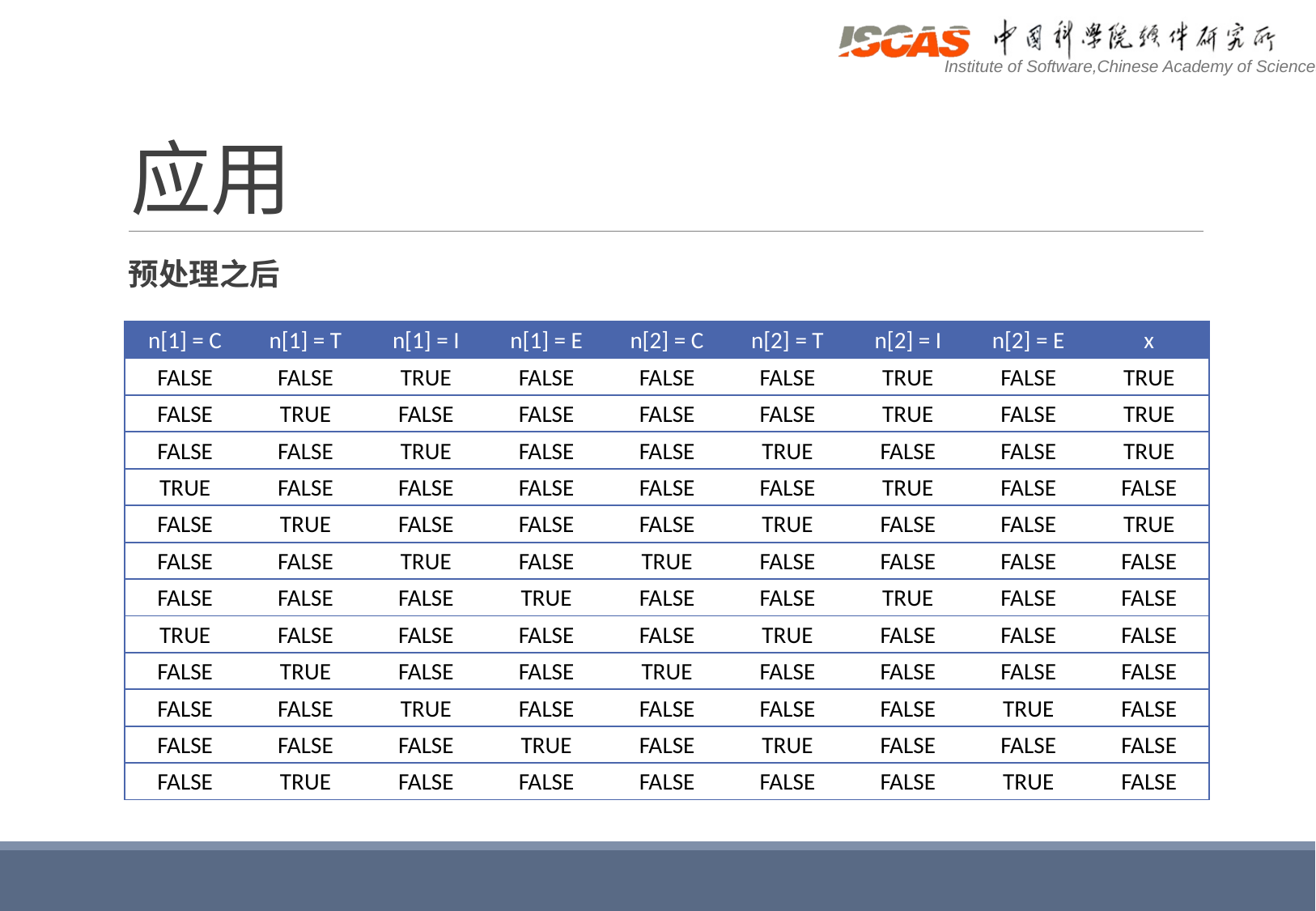

# 应用
预处理之后
| n[1] = C | n[1] = T | n[1] = I | n[1] = E | n[2] = C | n[2] = T | n[2] = I | n[2] = E | x |
| --- | --- | --- | --- | --- | --- | --- | --- | --- |
| FALSE | FALSE | TRUE | FALSE | FALSE | FALSE | TRUE | FALSE | TRUE |
| FALSE | TRUE | FALSE | FALSE | FALSE | FALSE | TRUE | FALSE | TRUE |
| FALSE | FALSE | TRUE | FALSE | FALSE | TRUE | FALSE | FALSE | TRUE |
| TRUE | FALSE | FALSE | FALSE | FALSE | FALSE | TRUE | FALSE | FALSE |
| FALSE | TRUE | FALSE | FALSE | FALSE | TRUE | FALSE | FALSE | TRUE |
| FALSE | FALSE | TRUE | FALSE | TRUE | FALSE | FALSE | FALSE | FALSE |
| FALSE | FALSE | FALSE | TRUE | FALSE | FALSE | TRUE | FALSE | FALSE |
| TRUE | FALSE | FALSE | FALSE | FALSE | TRUE | FALSE | FALSE | FALSE |
| FALSE | TRUE | FALSE | FALSE | TRUE | FALSE | FALSE | FALSE | FALSE |
| FALSE | FALSE | TRUE | FALSE | FALSE | FALSE | FALSE | TRUE | FALSE |
| FALSE | FALSE | FALSE | TRUE | FALSE | TRUE | FALSE | FALSE | FALSE |
| FALSE | TRUE | FALSE | FALSE | FALSE | FALSE | FALSE | TRUE | FALSE |